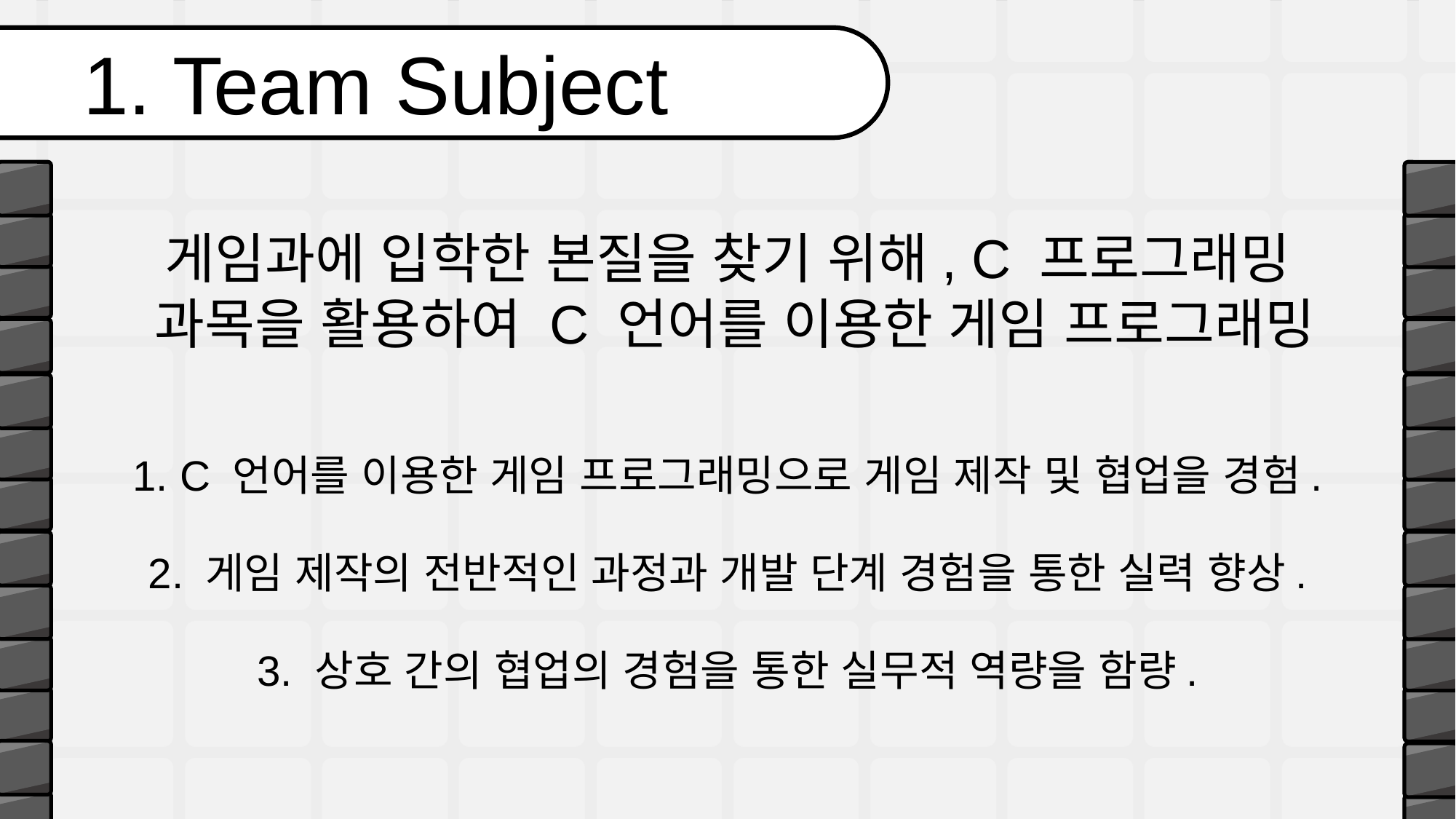

1. Team Subject

게임과에 입학한 본질을 찾기 위해, C 프로그래밍
 과목을 활용하여 C 언어를 이용한 게임 프로그래밍
1. C 언어를 이용한 게임 프로그래밍으로 게임 제작 및 협업을 경험.
2. 게임 제작의 전반적인 과정과 개발 단계 경험을 통한 실력 향상.
3. 상호 간의 협업의 경험을 통한 실무적 역량을 함량.